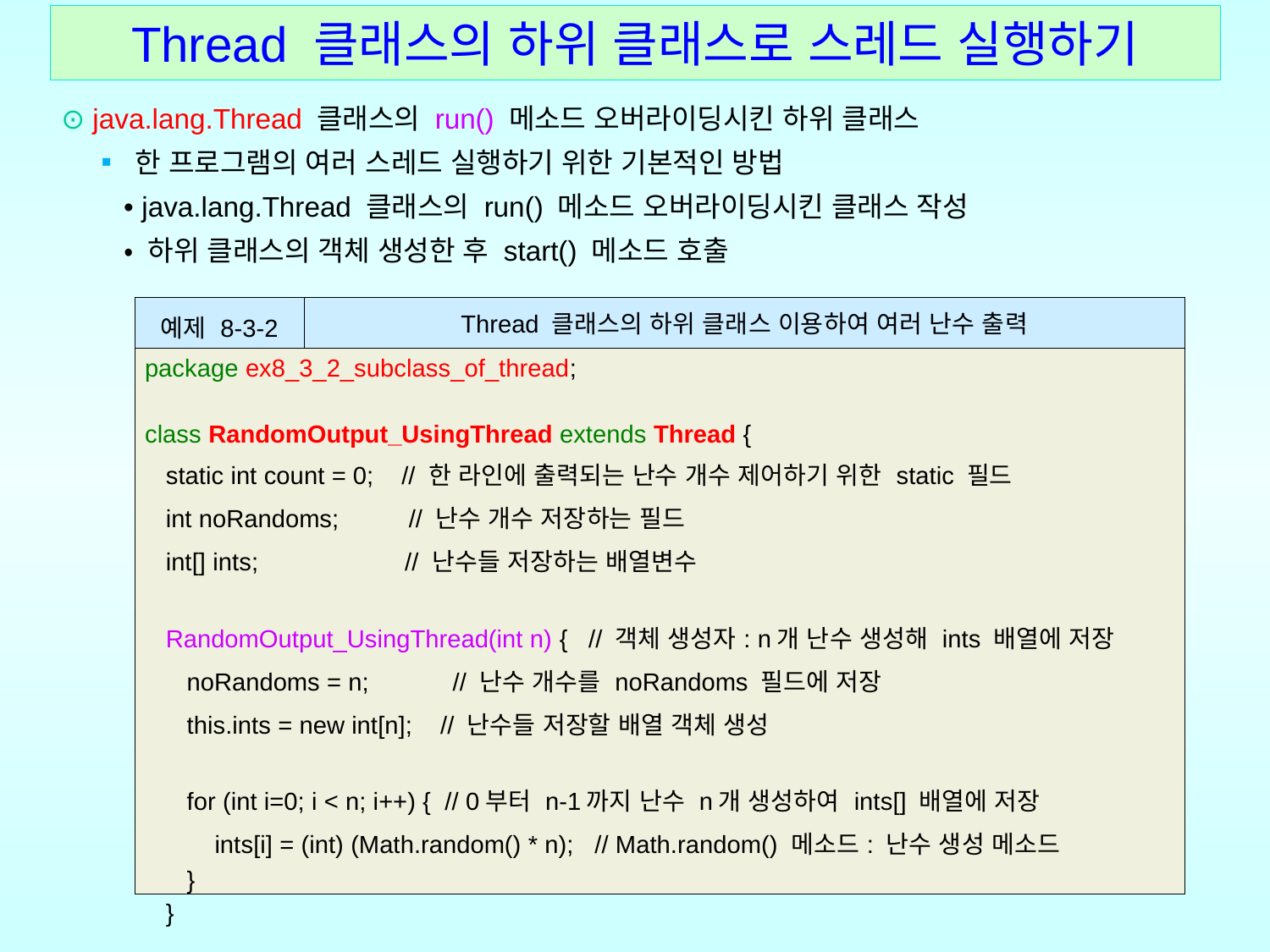

# Thread 클래스의 하위 클래스로 스레드 실행하기
⊙ java.lang.Thread 클래스의 run() 메소드 오버라이딩시킨 하위 클래스
    ▪ 한 프로그램의 여러 스레드 실행하기 위한 기본적인 방법
        • java.lang.Thread 클래스의 run() 메소드 오버라이딩시킨 클래스 작성
        • 하위 클래스의 객체 생성한 후 start() 메소드 호출
| 예제 8-3-2 | Thread 클래스의 하위 클래스 이용하여 여러 난수 출력 |
| --- | --- |
| package ex8\_3\_2\_subclass\_of\_thread; class RandomOutput\_UsingThread extends Thread { static int count = 0; // 한 라인에 출력되는 난수 개수 제어하기 위한 static 필드 int noRandoms; // 난수 개수 저장하는 필드 int[] ints; // 난수들 저장하는 배열변수 RandomOutput\_UsingThread(int n) { // 객체 생성자: n개 난수 생성해 ints 배열에 저장 noRandoms = n; // 난수 개수를 noRandoms 필드에 저장 this.ints = new int[n]; // 난수들 저장할 배열 객체 생성 for (int i=0; i < n; i++) { // 0부터 n-1까지 난수 n개 생성하여 ints[] 배열에 저장 ints[i] = (int) (Math.random() \* n); // Math.random() 메소드: 난수 생성 메소드 } } |  |